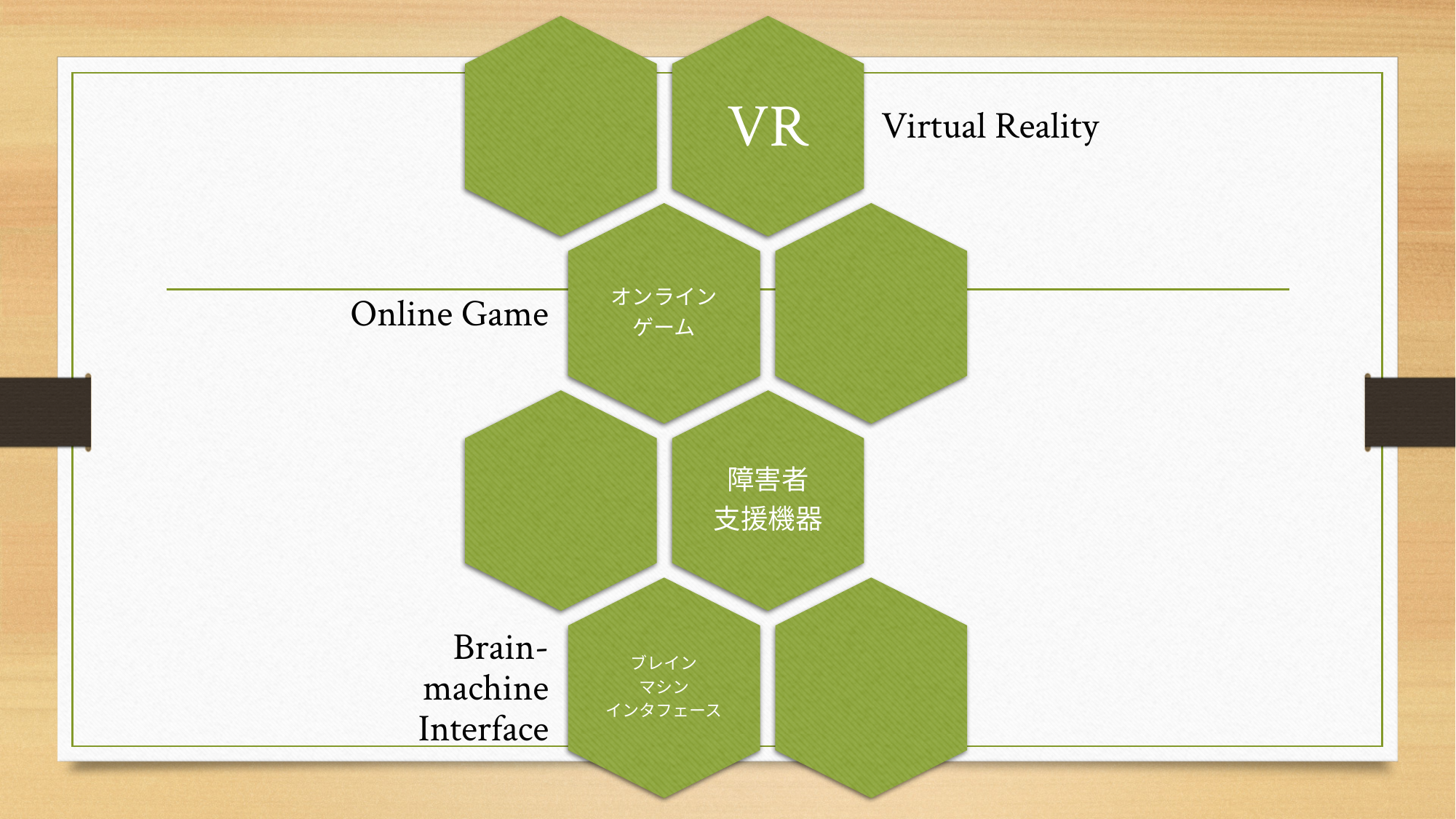

VR
Virtual Reality

オンライン
ゲーム
Online Game

障害者
支援機器

ブレイン
マシン
インタフェース
Brain-machine Interface